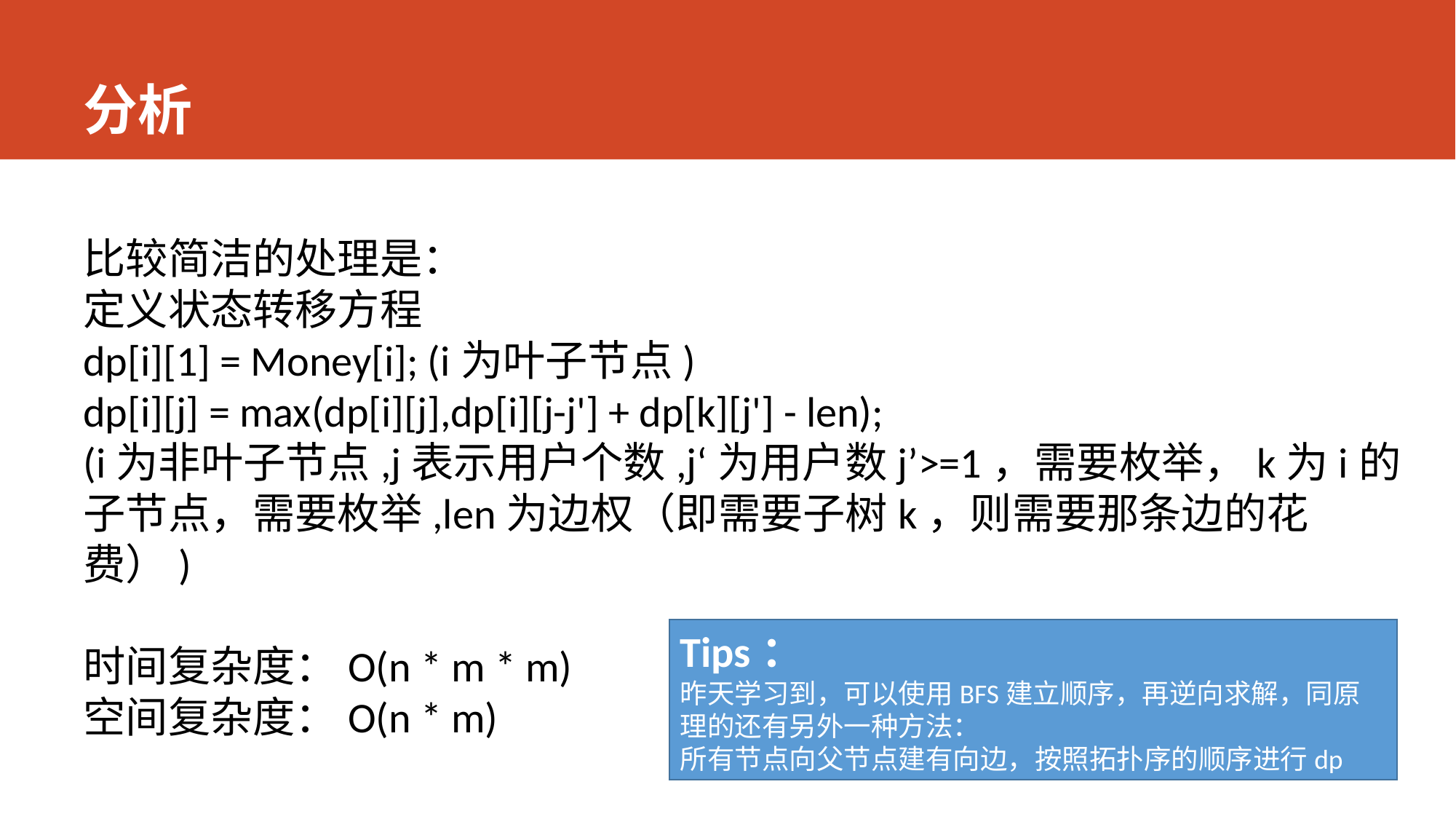

# 分析

比较简洁的处理是：
定义状态转移方程
dp[i][1] = Money[i]; (i为叶子节点)
dp[i][j] = max(dp[i][j],dp[i][j-j'] + dp[k][j'] - len);
(i为非叶子节点,j表示用户个数,j‘为用户数j’>=1，需要枚举，k为i的子节点，需要枚举,len为边权（即需要子树k，则需要那条边的花费）)

时间复杂度：O(n * m * m)
空间复杂度：O(n * m)

Tips：
昨天学习到，可以使用BFS建立顺序，再逆向求解，同原理的还有另外一种方法：
所有节点向父节点建有向边，按照拓扑序的顺序进行dp